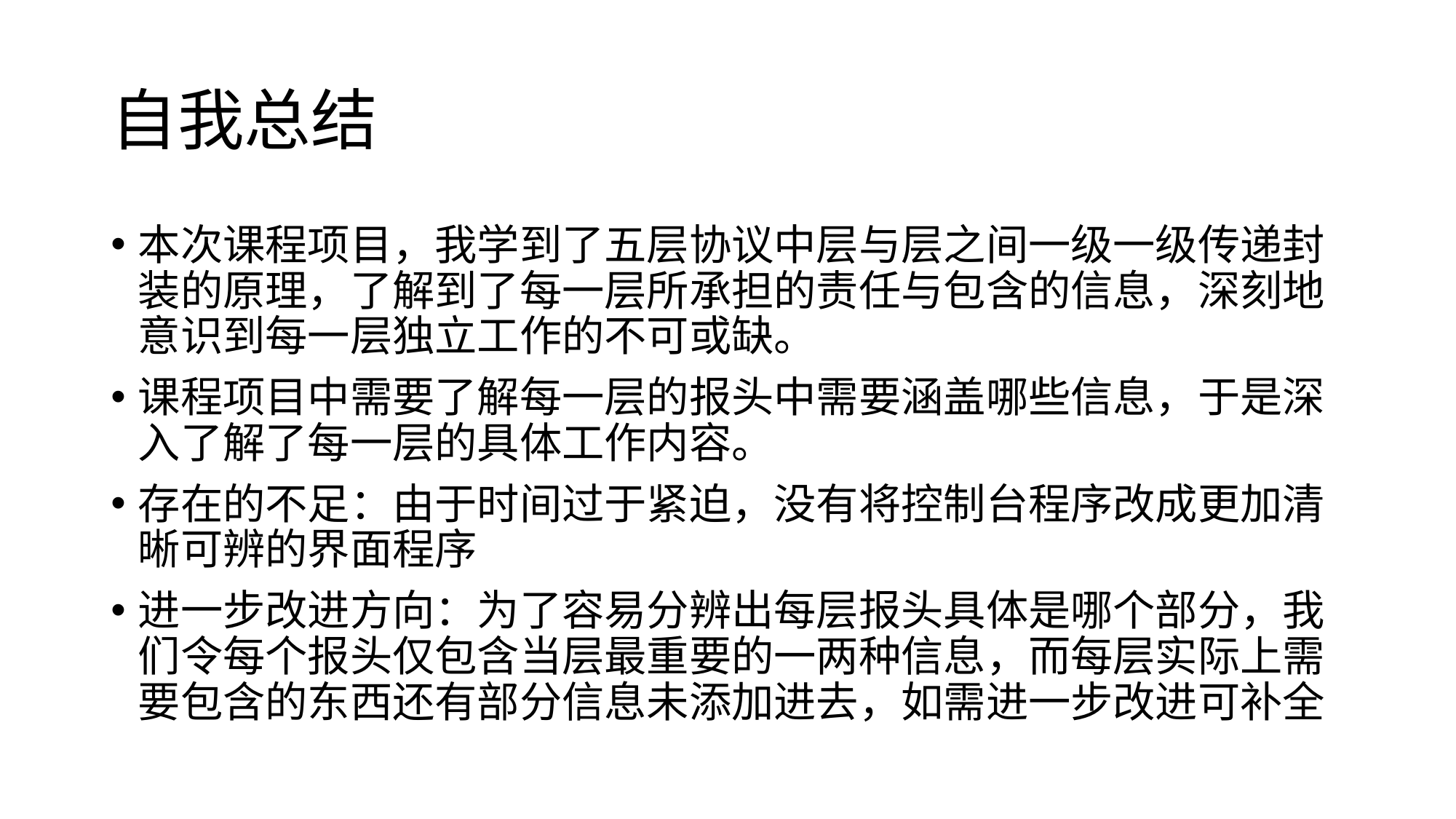

# 自我总结
本次课程项目，我学到了五层协议中层与层之间一级一级传递封装的原理，了解到了每一层所承担的责任与包含的信息，深刻地意识到每一层独立工作的不可或缺。
课程项目中需要了解每一层的报头中需要涵盖哪些信息，于是深入了解了每一层的具体工作内容。
存在的不足：由于时间过于紧迫，没有将控制台程序改成更加清晰可辨的界面程序
进一步改进方向：为了容易分辨出每层报头具体是哪个部分，我们令每个报头仅包含当层最重要的一两种信息，而每层实际上需要包含的东西还有部分信息未添加进去，如需进一步改进可补全